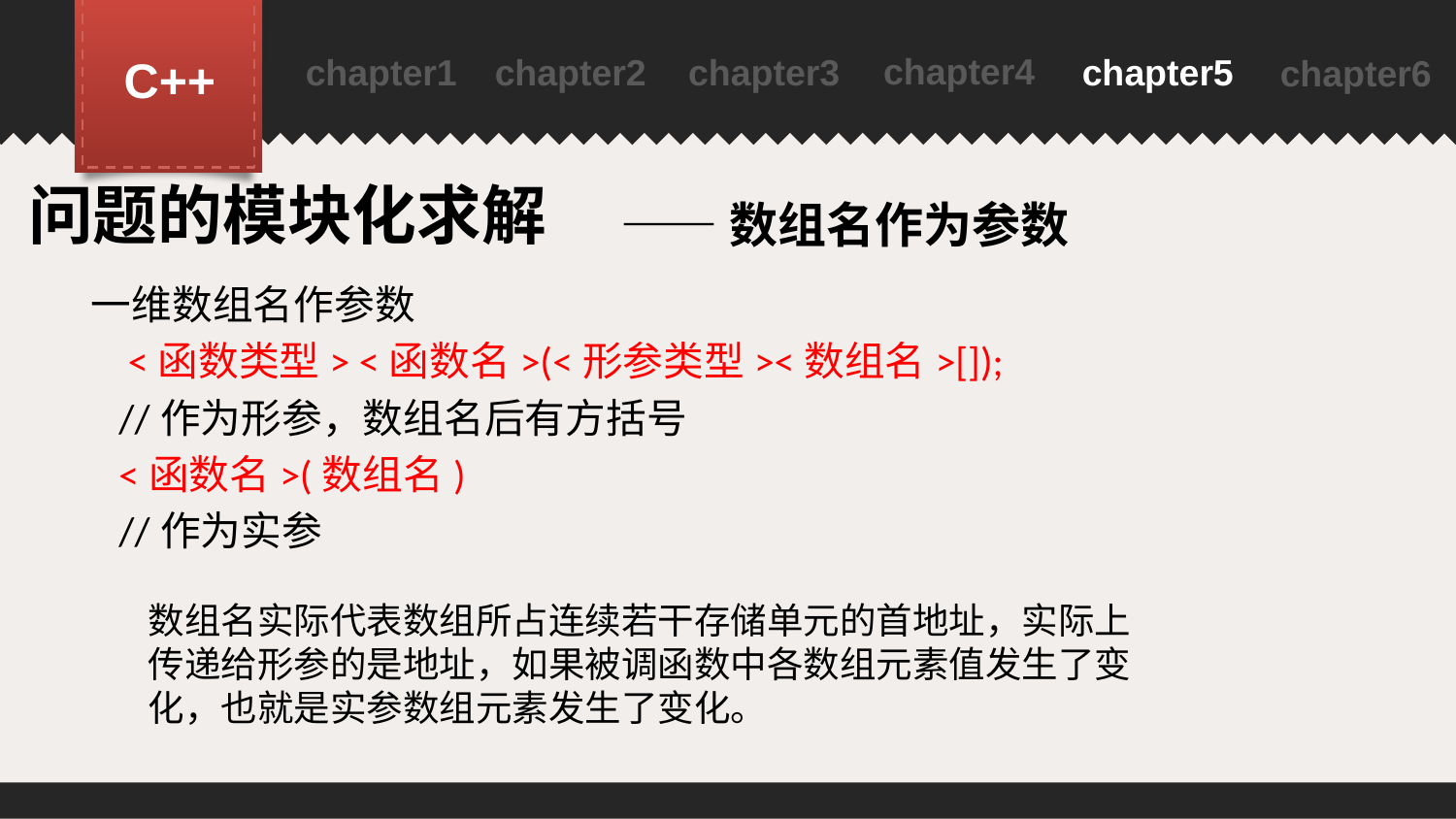

chapter4
C++
chapter1
chapter2
chapter3
chapter5
chapter6
PPT模板下载：www.1ppt.com/moban/     行业PPT模板：www.1ppt.com/hangye/
节日PPT模板：www.1ppt.com/jieri/           PPT素材下载：www.1ppt.com/sucai/
PPT背景图片：www.1ppt.com/beijing/      PPT图表下载：www.1ppt.com/tubiao/
优秀PPT下载：www.1ppt.com/xiazai/        PPT教程： www.1ppt.com/powerpoint/
Word教程： www.1ppt.com/word/              Excel教程：www.1ppt.com/excel/
资料下载：www.1ppt.com/ziliao/                PPT课件下载：www.1ppt.com/kejian/
范文下载：www.1ppt.com/fanwen/             试卷下载：www.1ppt.com/shiti/
教案下载：www.1ppt.com/jiaoan/

问题的模块化求解
——数组名作为参数
一维数组名作参数
    <函数类型> <函数名>(<形参类型><数组名>[]);
   //作为形参，数组名后有方括号
   <函数名>(数组名)
   //作为实参
数组名实际代表数组所占连续若干存储单元的首地址，实际上传递给形参的是地址，如果被调函数中各数组元素值发生了变化，也就是实参数组元素发生了变化。